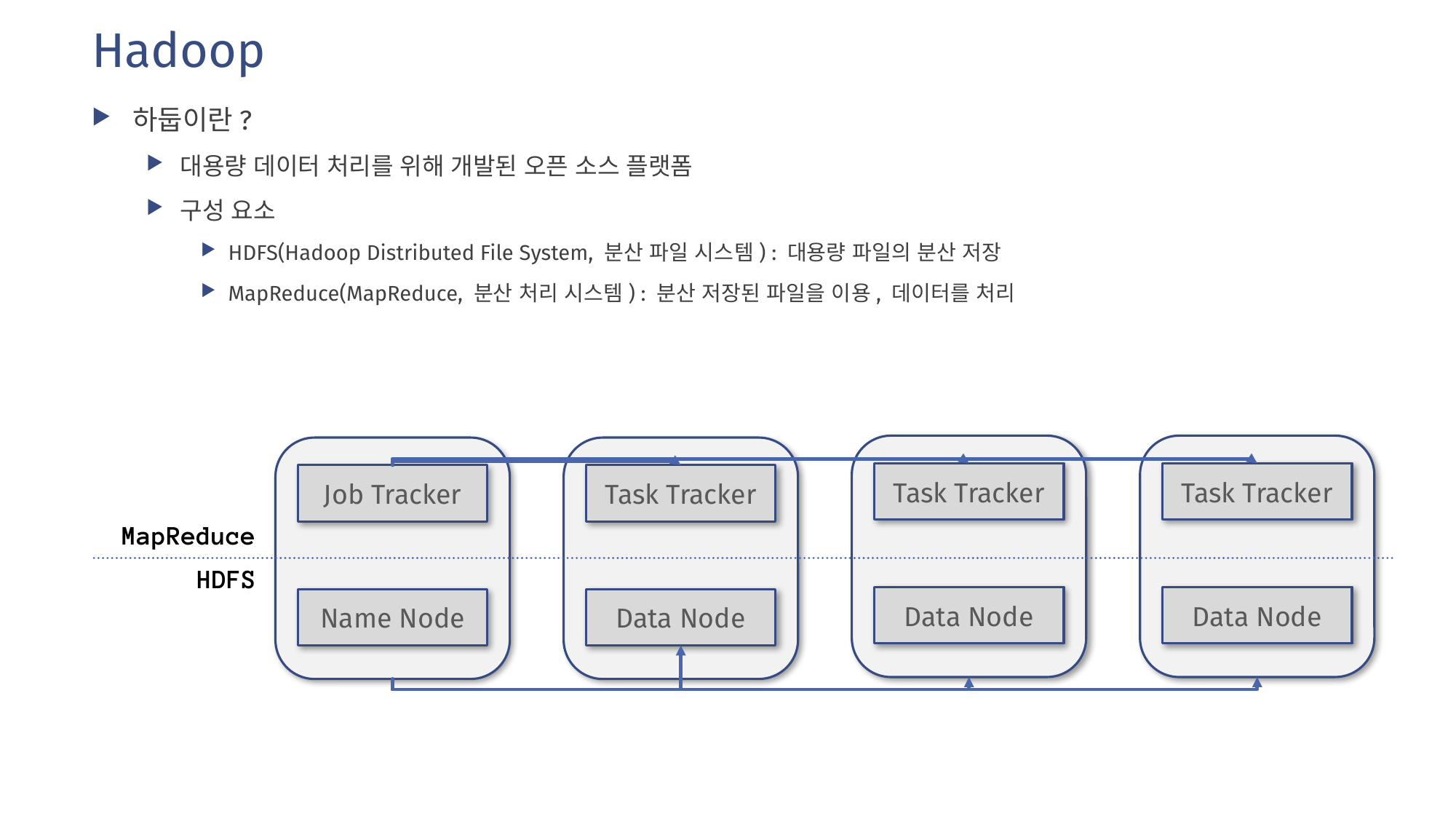

# Hadoop
하둡이란?
대용량 데이터 처리를 위해 개발된 오픈 소스 플랫폼
구성 요소
HDFS(Hadoop Distributed File System, 분산 파일 시스템) : 대용량 파일의 분산 저장
MapReduce(MapReduce, 분산 처리 시스템) : 분산 저장된 파일을 이용, 데이터를 처리

Task Tracker
Task Tracker
Job Tracker
Task Tracker
MapReduce
HDFS
Data Node
Data Node
Name Node
Data Node